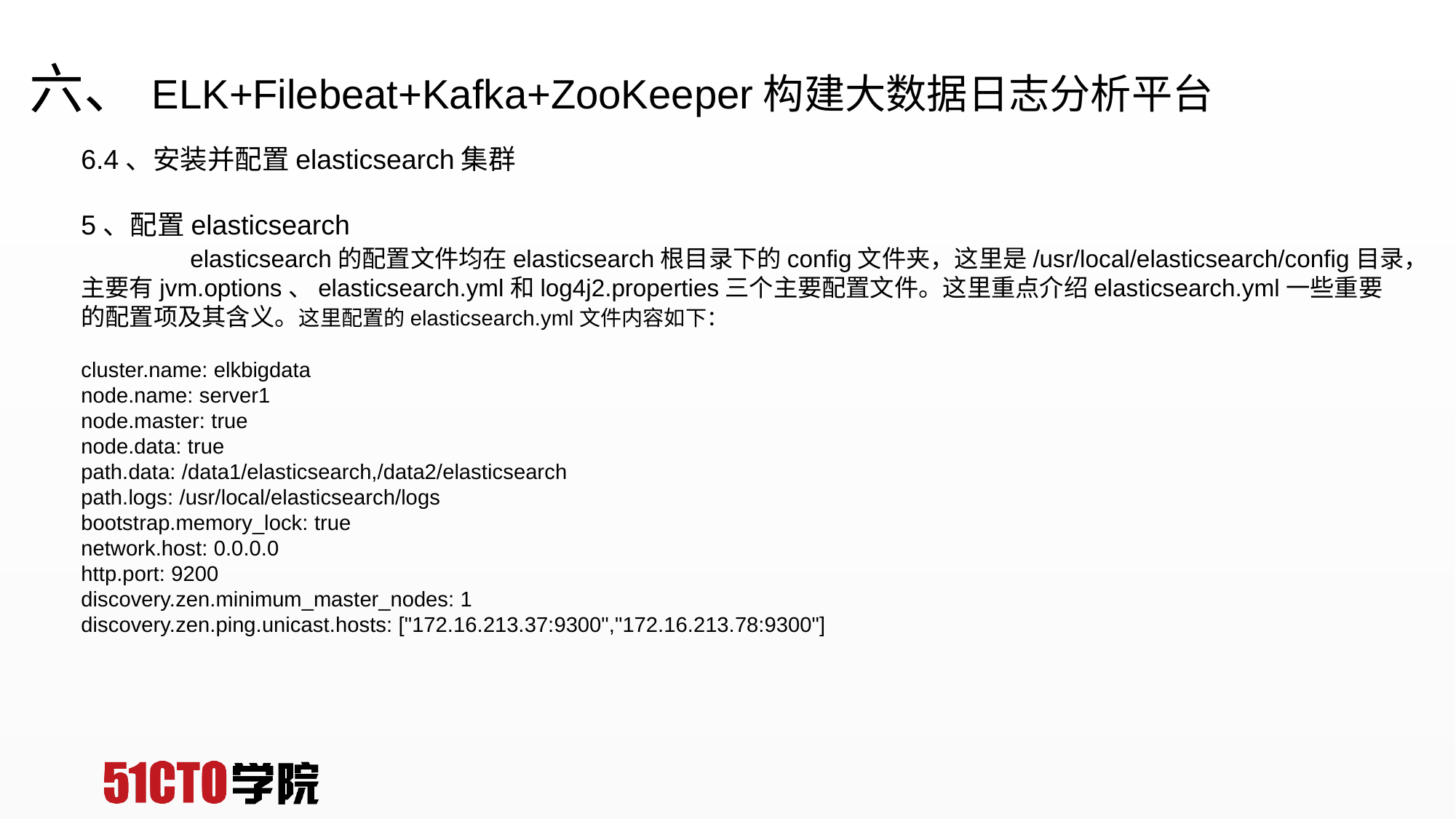

# 六、ELK+Filebeat+Kafka+ZooKeeper构建大数据日志分析平台
6.4、安装并配置elasticsearch集群

5、配置elasticsearch
	elasticsearch的配置文件均在elasticsearch根目录下的config文件夹，这里是/usr/local/elasticsearch/config目录，主要有jvm.options、elasticsearch.yml和log4j2.properties三个主要配置文件。这里重点介绍elasticsearch.yml一些重要的配置项及其含义。这里配置的elasticsearch.yml文件内容如下：

cluster.name: elkbigdata
node.name: server1
node.master: true
node.data: true
path.data: /data1/elasticsearch,/data2/elasticsearch
path.logs: /usr/local/elasticsearch/logs
bootstrap.memory_lock: true
network.host: 0.0.0.0
http.port: 9200
discovery.zen.minimum_master_nodes: 1
discovery.zen.ping.unicast.hosts: ["172.16.213.37:9300","172.16.213.78:9300"]